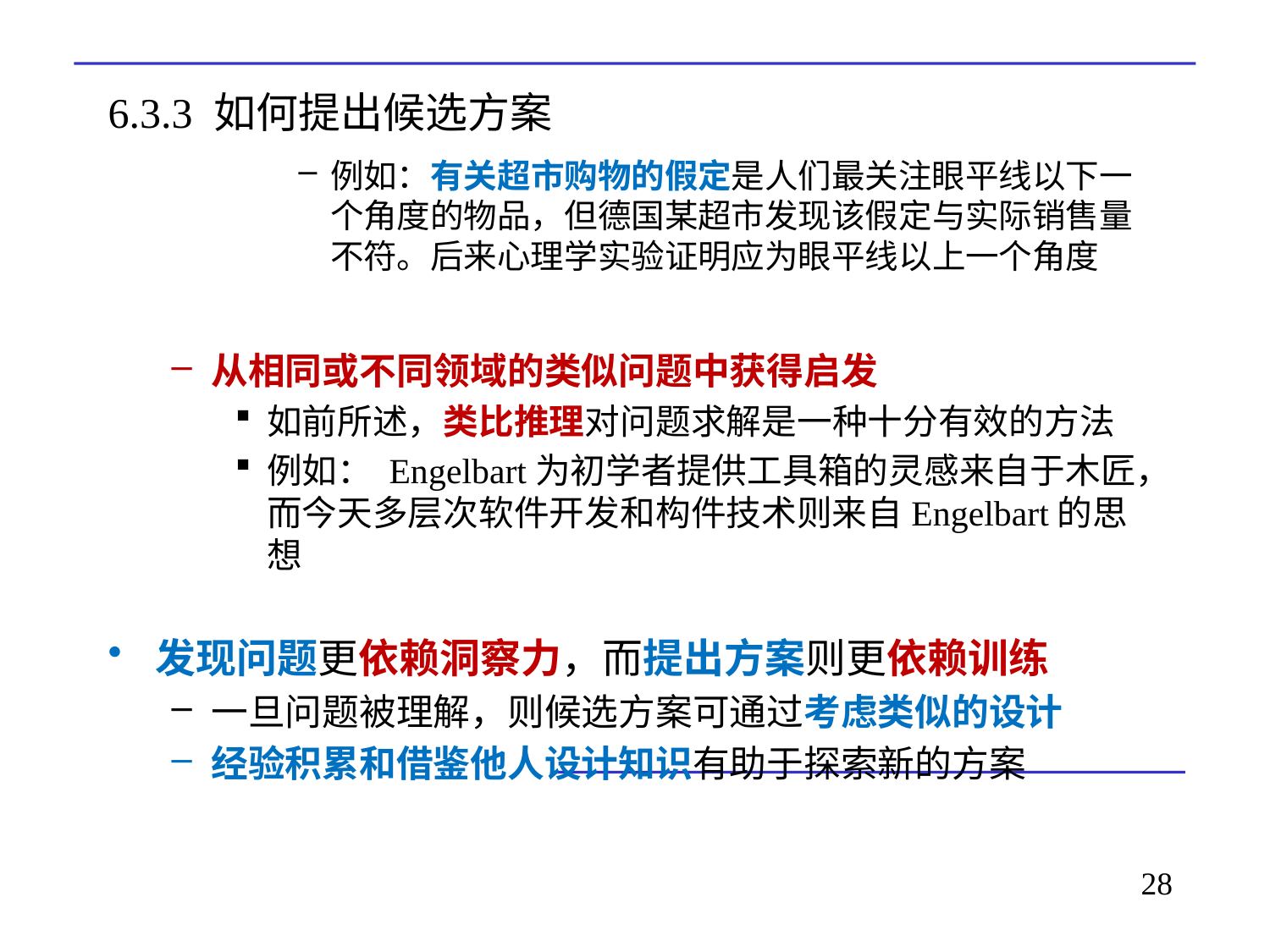

# 6.3.3 如何提出候选方案
例如：有关超市购物的假定是人们最关注眼平线以下一个角度的物品，但德国某超市发现该假定与实际销售量不符。后来心理学实验证明应为眼平线以上一个角度

从相同或不同领域的类似问题中获得启发
如前所述，类比推理对问题求解是一种十分有效的方法
例如： Engelbart为初学者提供工具箱的灵感来自于木匠，而今天多层次软件开发和构件技术则来自Engelbart的思想

发现问题更依赖洞察力，而提出方案则更依赖训练
一旦问题被理解，则候选方案可通过考虑类似的设计
经验积累和借鉴他人设计知识有助于探索新的方案

28